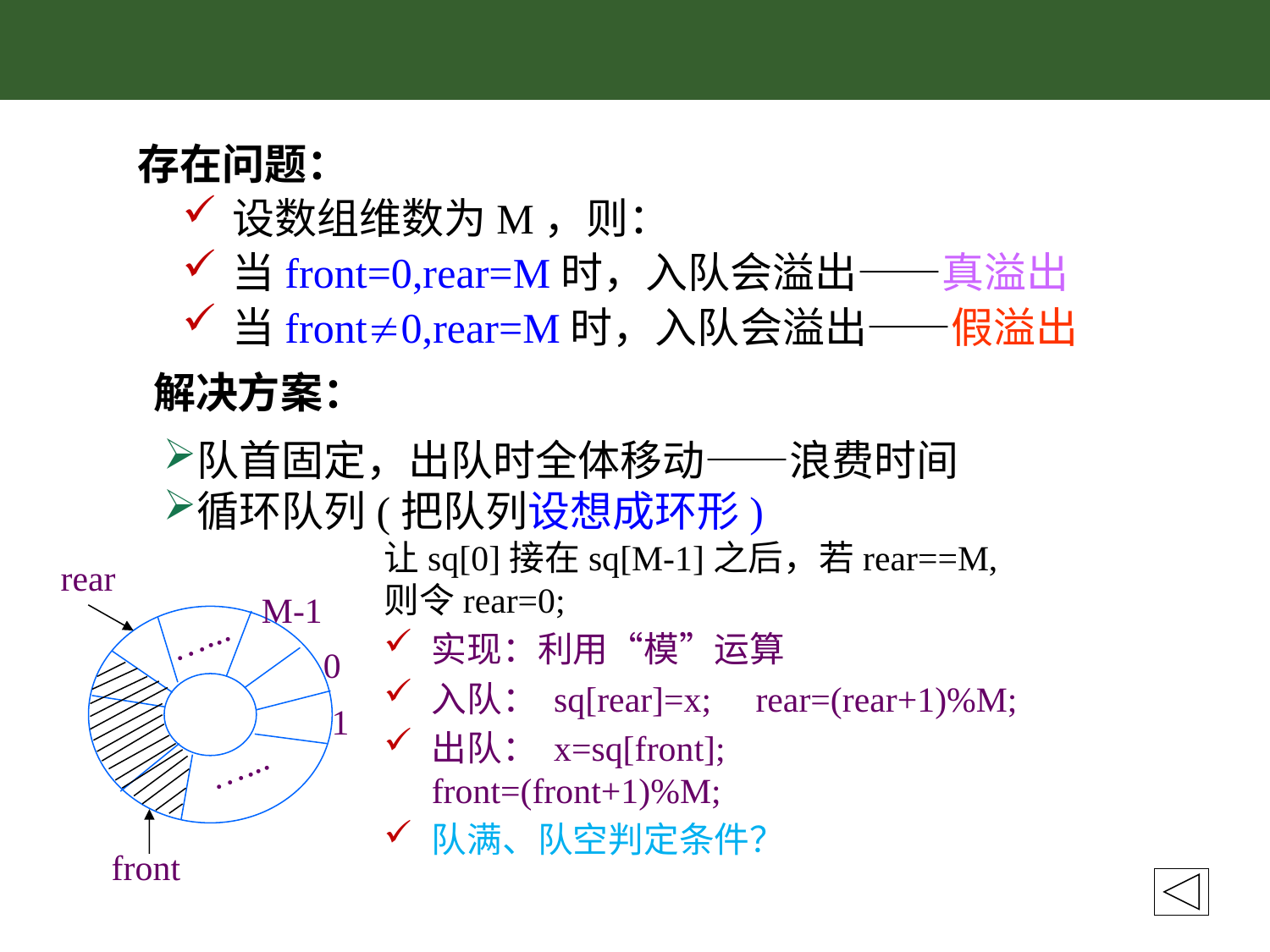

存在问题：
设数组维数为M，则：
当front=0,rear=M时，入队会溢出——真溢出
当front≠0,rear=M时，入队会溢出——假溢出
解决方案：
队首固定，出队时全体移动——浪费时间
循环队列(把队列设想成环形)
让sq[0]接在sq[M-1]之后，若rear==M,则令rear=0;
实现：利用“模”运算
入队： sq[rear]=x;     rear=(rear+1)%M;
出队： x=sq[front];    front=(front+1)%M;
队满、队空判定条件？
rear
M-1

…...

0

1

…...

front